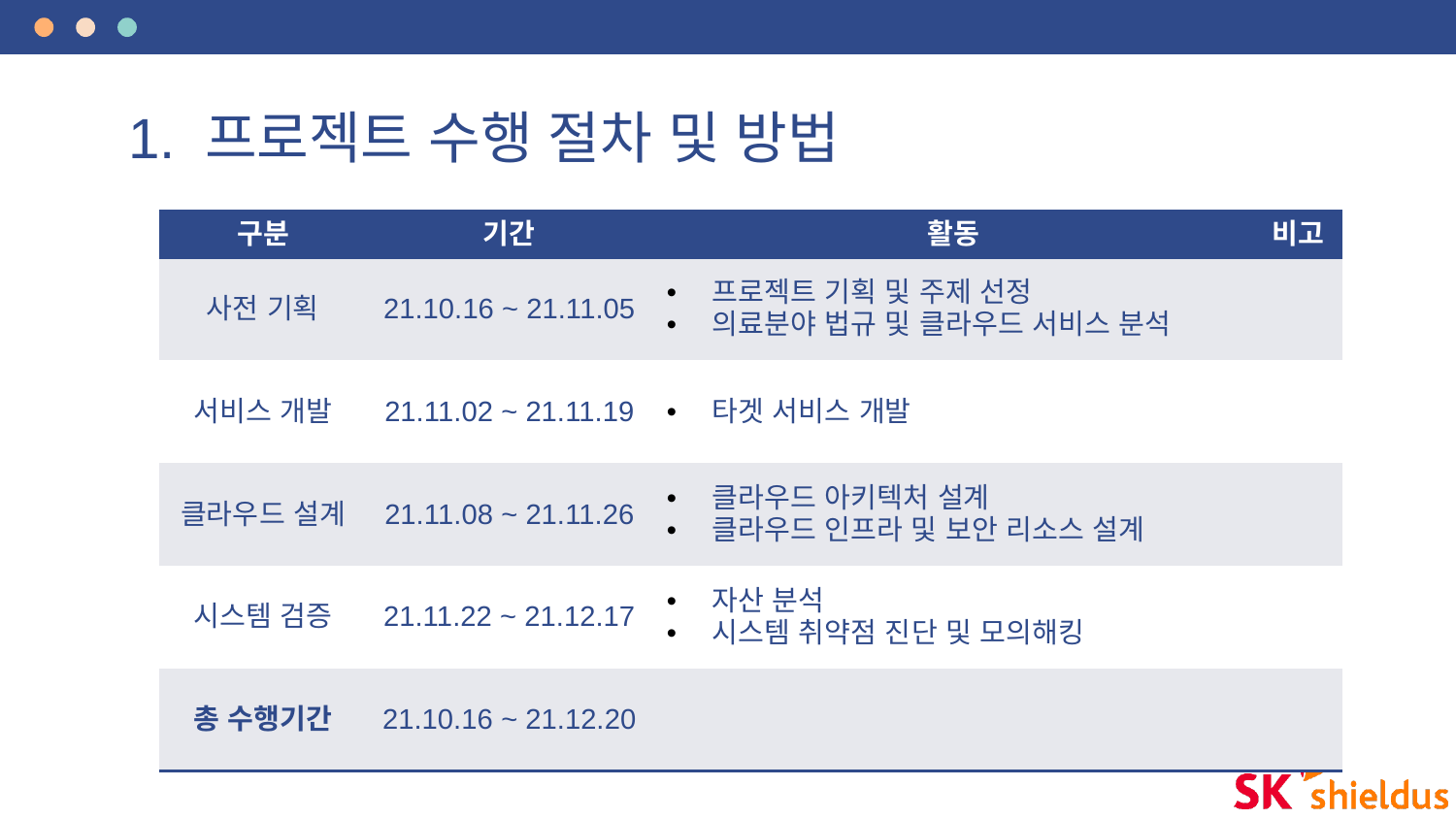

# 1. 프로젝트 수행 절차 및 방법
| 구분 | 기간 | 활동 | 비고 |
| --- | --- | --- | --- |
| 사전 기획 | 21.10.16 ~ 21.11.05 | 프로젝트 기획 및 주제 선정 의료분야 법규 및 클라우드 서비스 분석 |  |
| 서비스 개발 | 21.11.02 ~ 21.11.19 | 타겟 서비스 개발 |  |
| 클라우드 설계 | 21.11.08 ~ 21.11.26 | 클라우드 아키텍처 설계 클라우드 인프라 및 보안 리소스 설계 |  |
| 시스템 검증 | 21.11.22 ~ 21.12.17 | 자산 분석 시스템 취약점 진단 및 모의해킹 |  |
| 총 수행기간 | 21.10.16 ~ 21.12.20 |  |  |